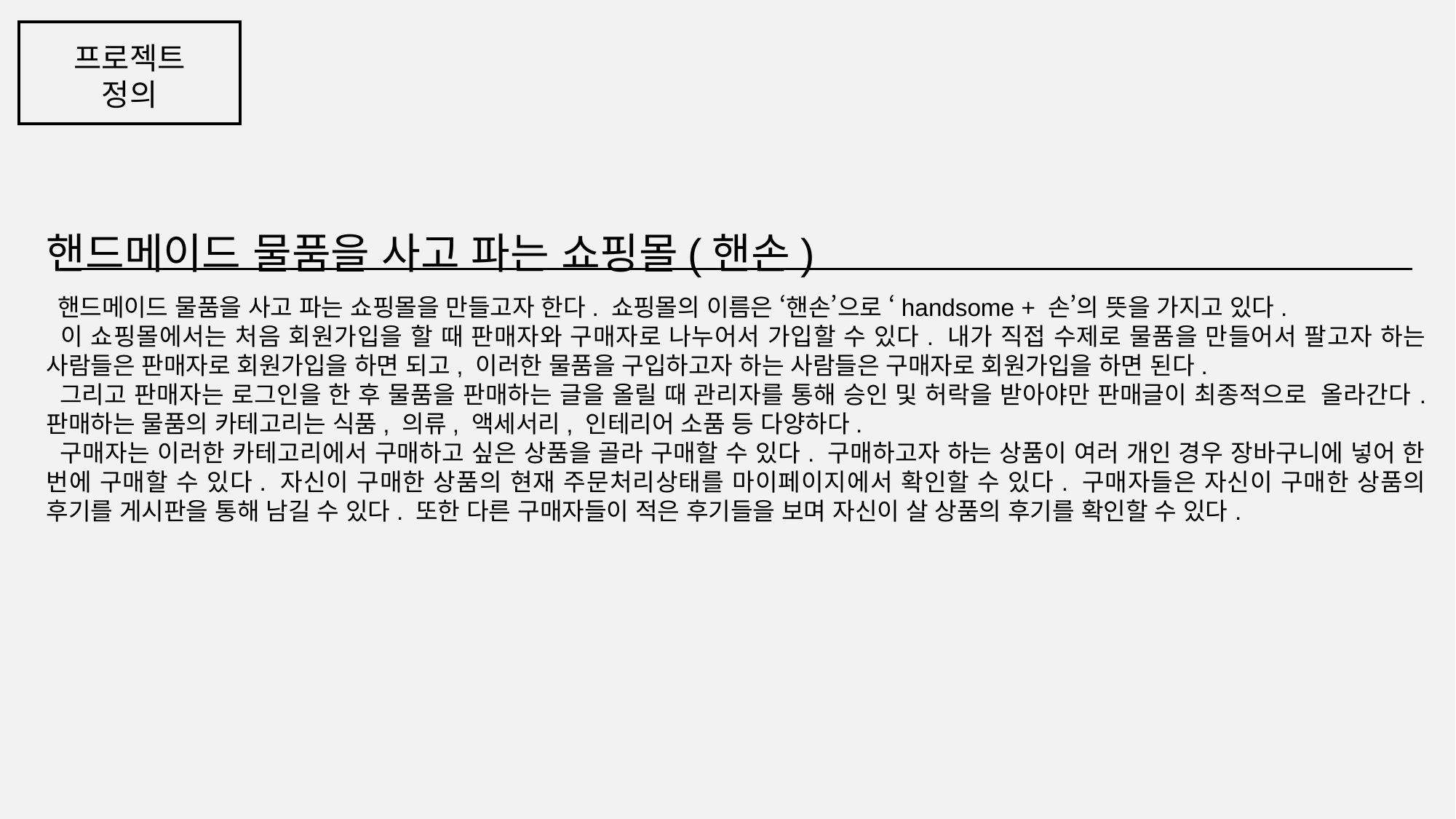

프로젝트
정의
핸드메이드 물품을 사고 파는 쇼핑몰(핸손)
 핸드메이드 물품을 사고 파는 쇼핑몰을 만들고자 한다. 쇼핑몰의 이름은 ‘핸손’으로 ‘handsome + 손’의 뜻을 가지고 있다.
 이 쇼핑몰에서는 처음 회원가입을 할 때 판매자와 구매자로 나누어서 가입할 수 있다. 내가 직접 수제로 물품을 만들어서 팔고자 하는 사람들은 판매자로 회원가입을 하면 되고, 이러한 물품을 구입하고자 하는 사람들은 구매자로 회원가입을 하면 된다.
 그리고 판매자는 로그인을 한 후 물품을 판매하는 글을 올릴 때 관리자를 통해 승인 및 허락을 받아야만 판매글이 최종적으로  올라간다. 판매하는 물품의 카테고리는 식품, 의류, 액세서리, 인테리어 소품 등 다양하다.
 구매자는 이러한 카테고리에서 구매하고 싶은 상품을 골라 구매할 수 있다. 구매하고자 하는 상품이 여러 개인 경우 장바구니에 넣어 한 번에 구매할 수 있다. 자신이 구매한 상품의 현재 주문처리상태를 마이페이지에서 확인할 수 있다. 구매자들은 자신이 구매한 상품의 후기를 게시판을 통해 남길 수 있다. 또한 다른 구매자들이 적은 후기들을 보며 자신이 살 상품의 후기를 확인할 수 있다.